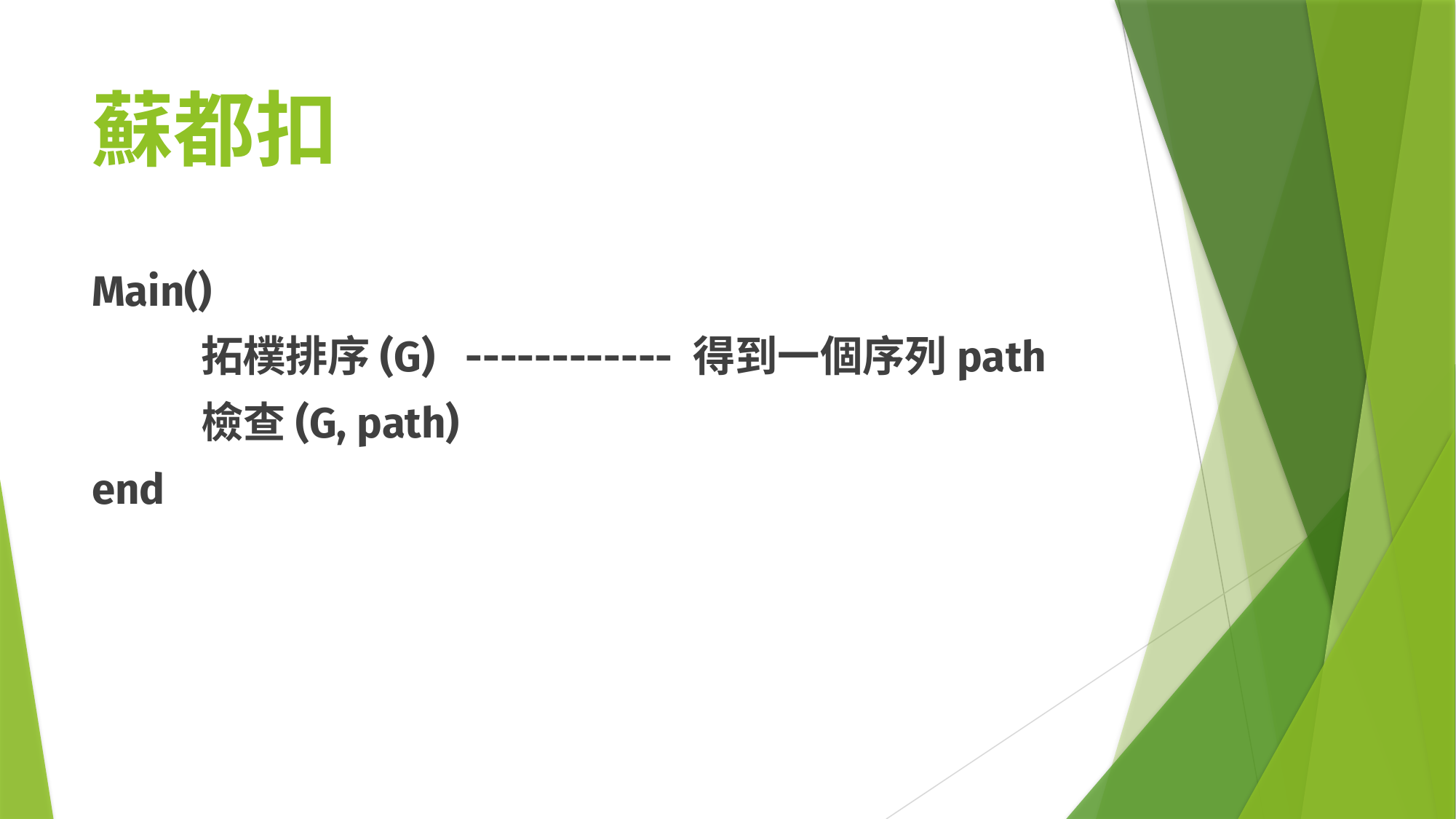

# 蘇都扣
Main()
	拓樸排序(G)   ------------ 得到一個序列path
	檢查(G, path)
end